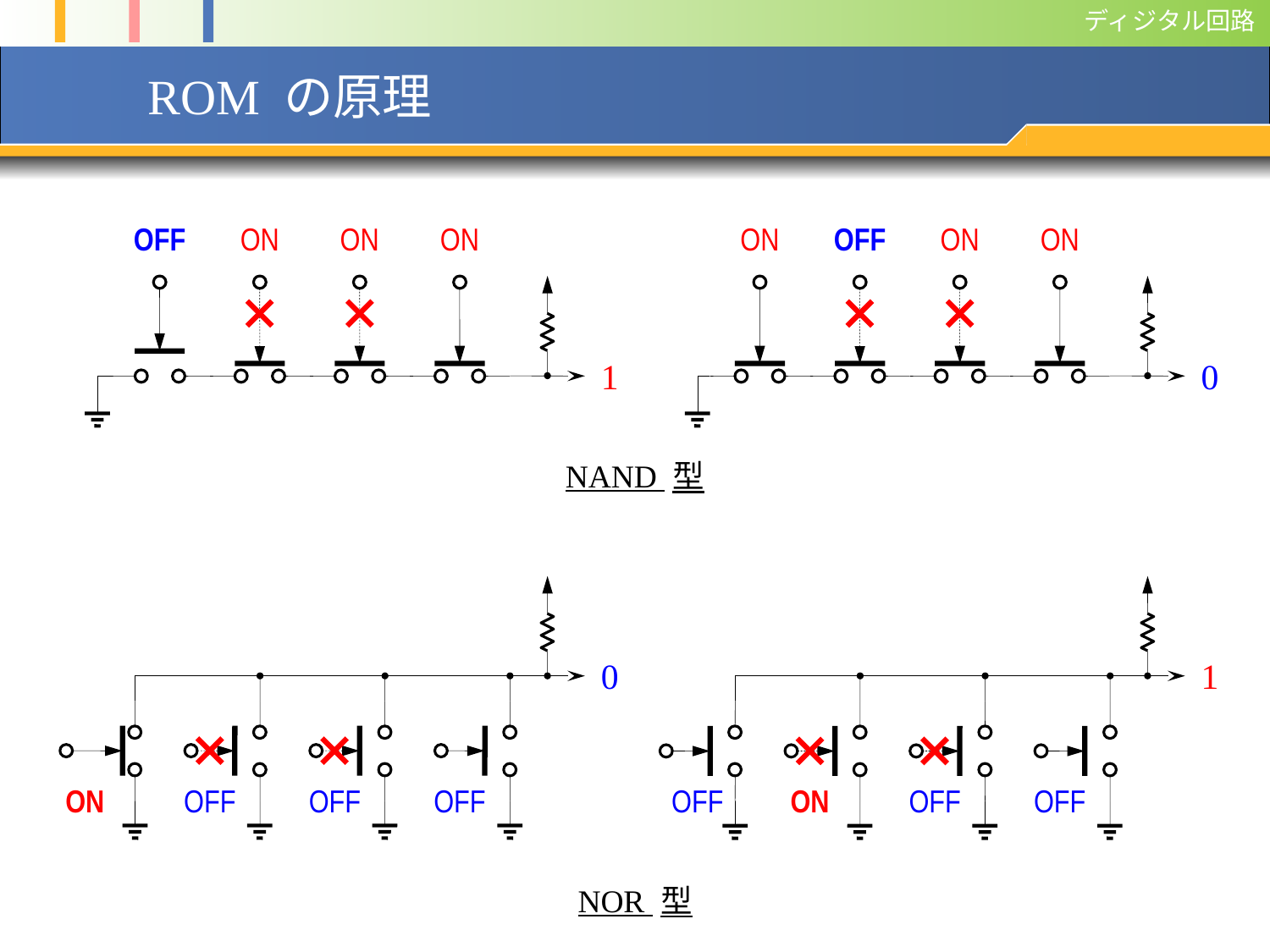

# ROM の原理
OFF
ON
ON
ON
ON
OFF
ON
ON

1
0

NAND 型

0
1

ON
OFF
OFF
OFF
OFF
ON
OFF
OFF

NOR 型